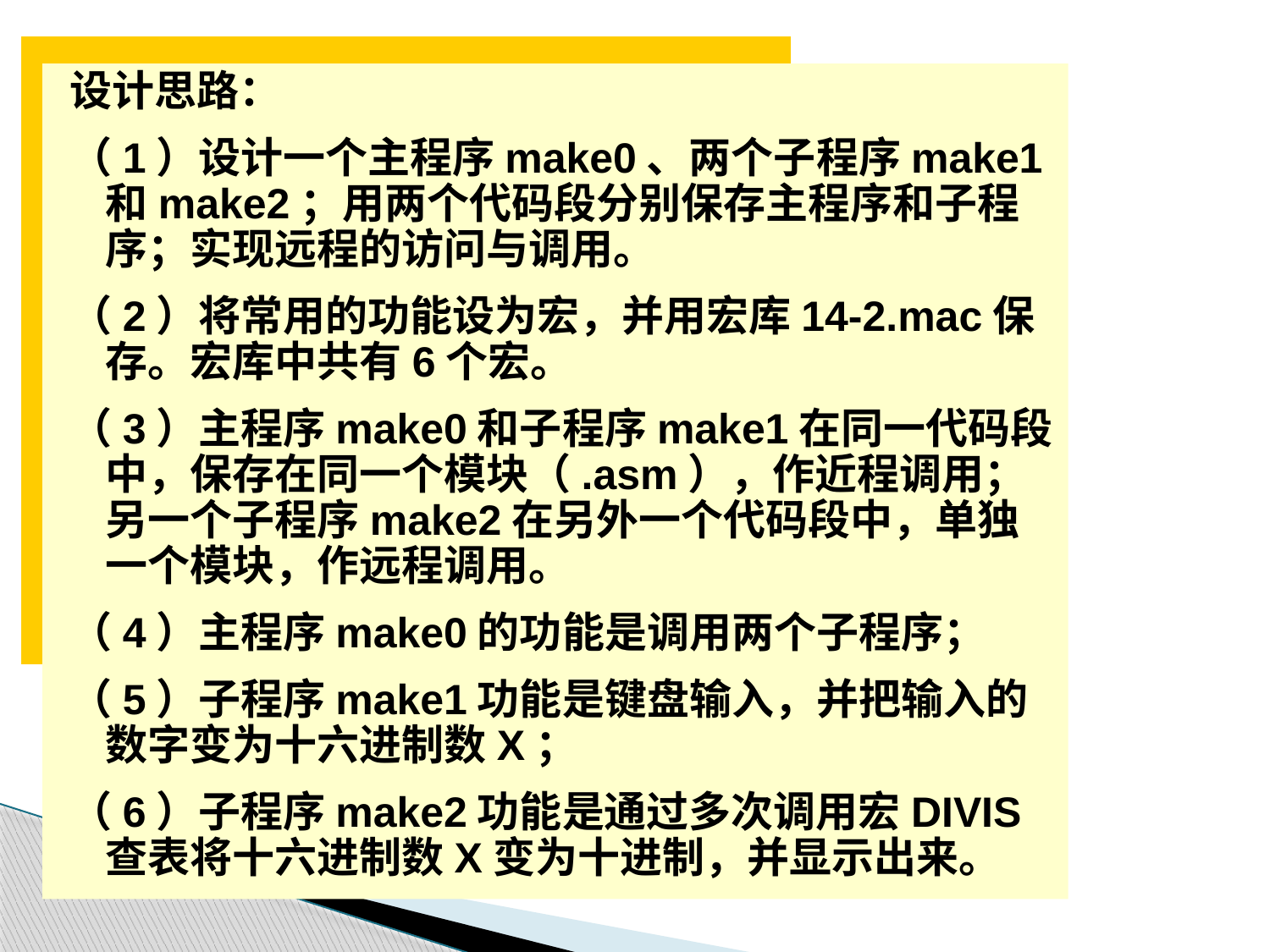

设计思路：
（1）设计一个主程序make0、两个子程序make1和make2；用两个代码段分别保存主程序和子程序；实现远程的访问与调用。
（2）将常用的功能设为宏，并用宏库14-2.mac保存。宏库中共有6个宏。
（3）主程序make0和子程序make1在同一代码段中，保存在同一个模块（.asm），作近程调用；另一个子程序make2在另外一个代码段中，单独一个模块，作远程调用。
（4）主程序make0的功能是调用两个子程序；
（5）子程序make1功能是键盘输入，并把输入的数字变为十六进制数X；
（6）子程序make2功能是通过多次调用宏DIVIS查表将十六进制数X变为十进制，并显示出来。